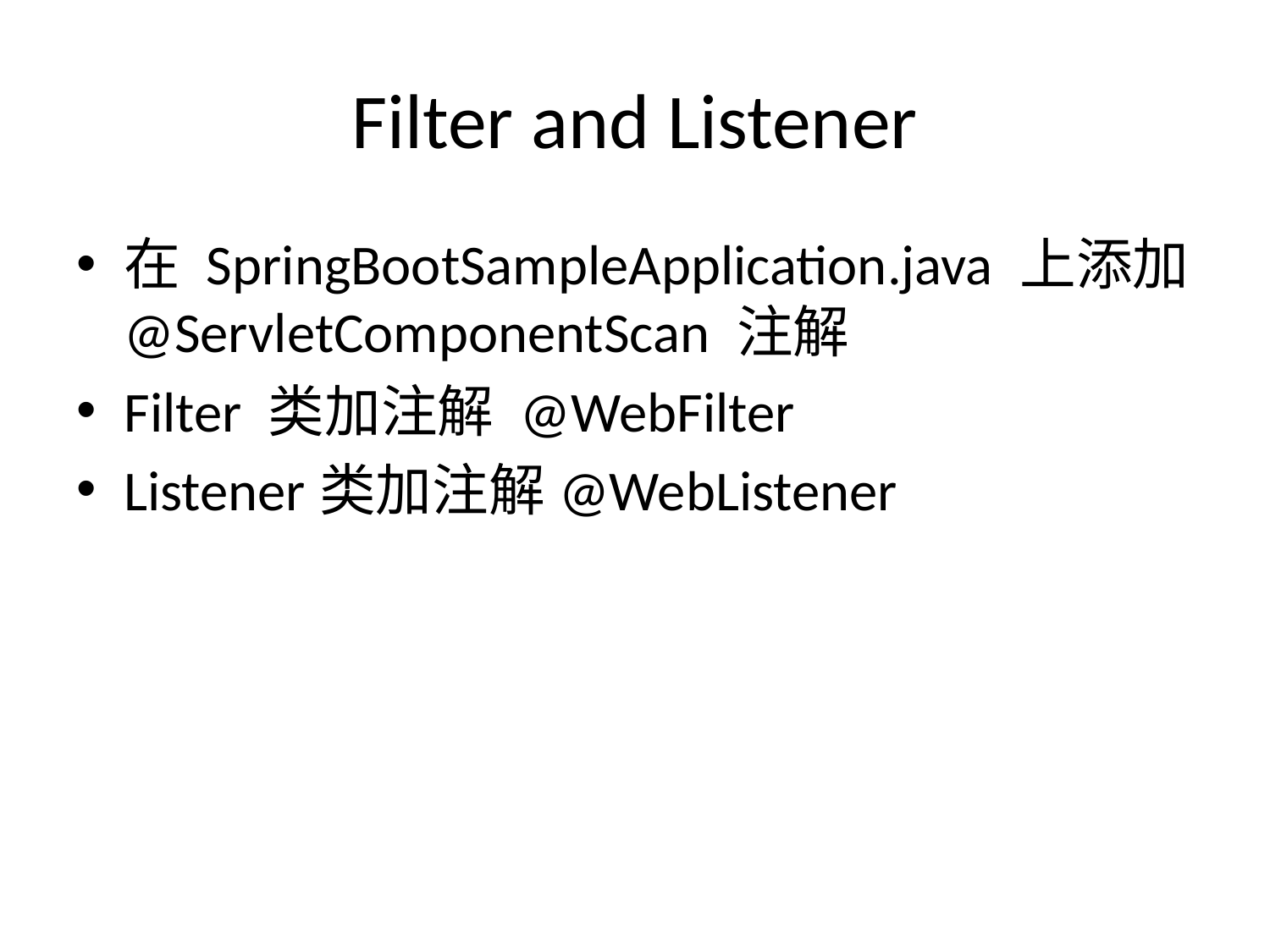

# Filter and Listener
在 SpringBootSampleApplication.java 上添加 @ServletComponentScan 注解
Filter 类加注解 @WebFilter
Listener类加注解@WebListener